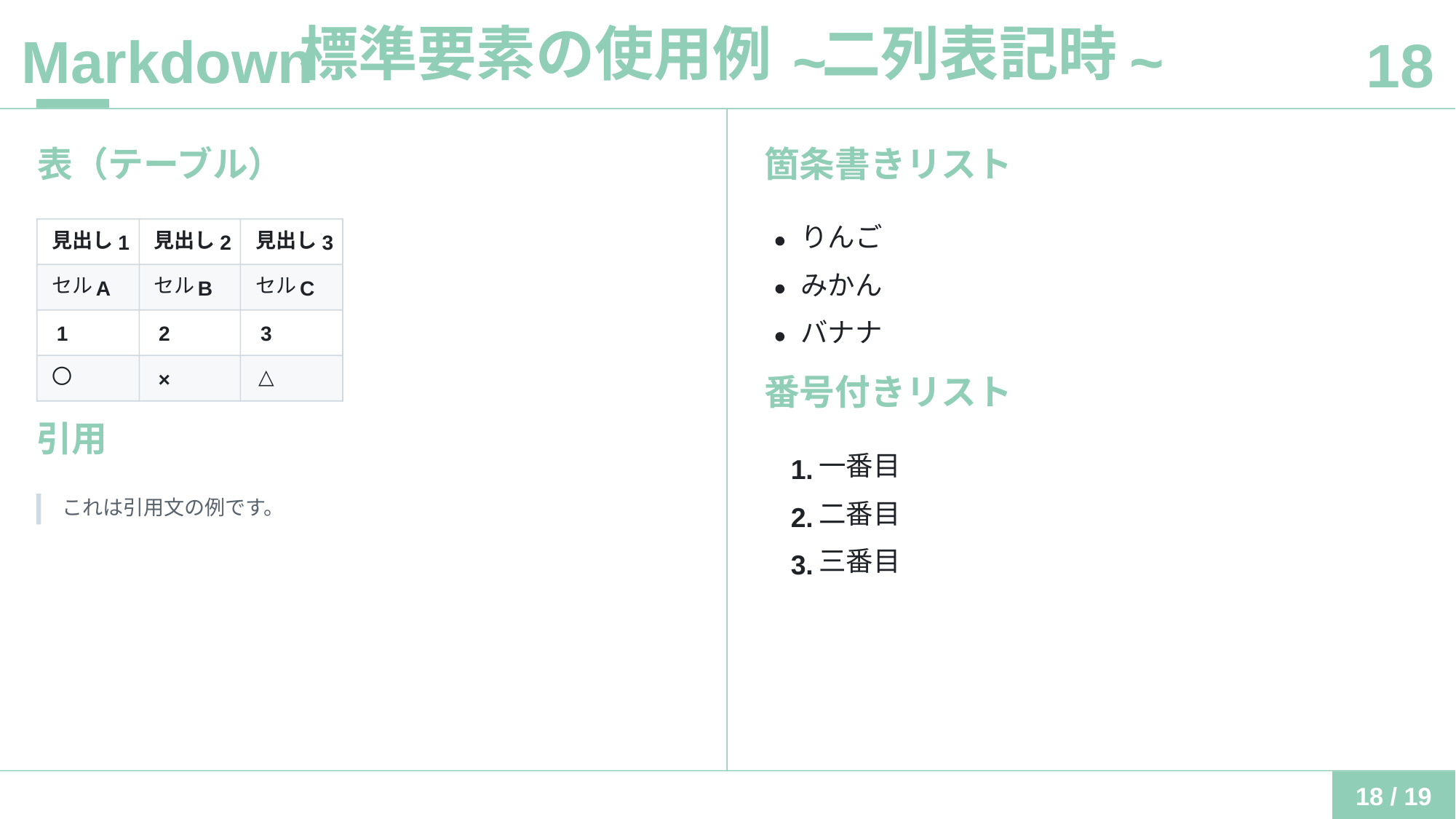

標準要素の使⽤例
⼆列表記時
Markdown
 ~
~
18

表（テーブル）
箇条書きリスト

りんご
⾒出し
⾒出し
⾒出し
1
2
3

みかん
セル
セル
セル
A
B
C

バナナ
1
2
3

〇
△
×
番号付きリスト

引⽤
⼀番⽬
1.

これは引⽤⽂の例です。
⼆番⽬
2.
三番⽬
3.

18 / 19